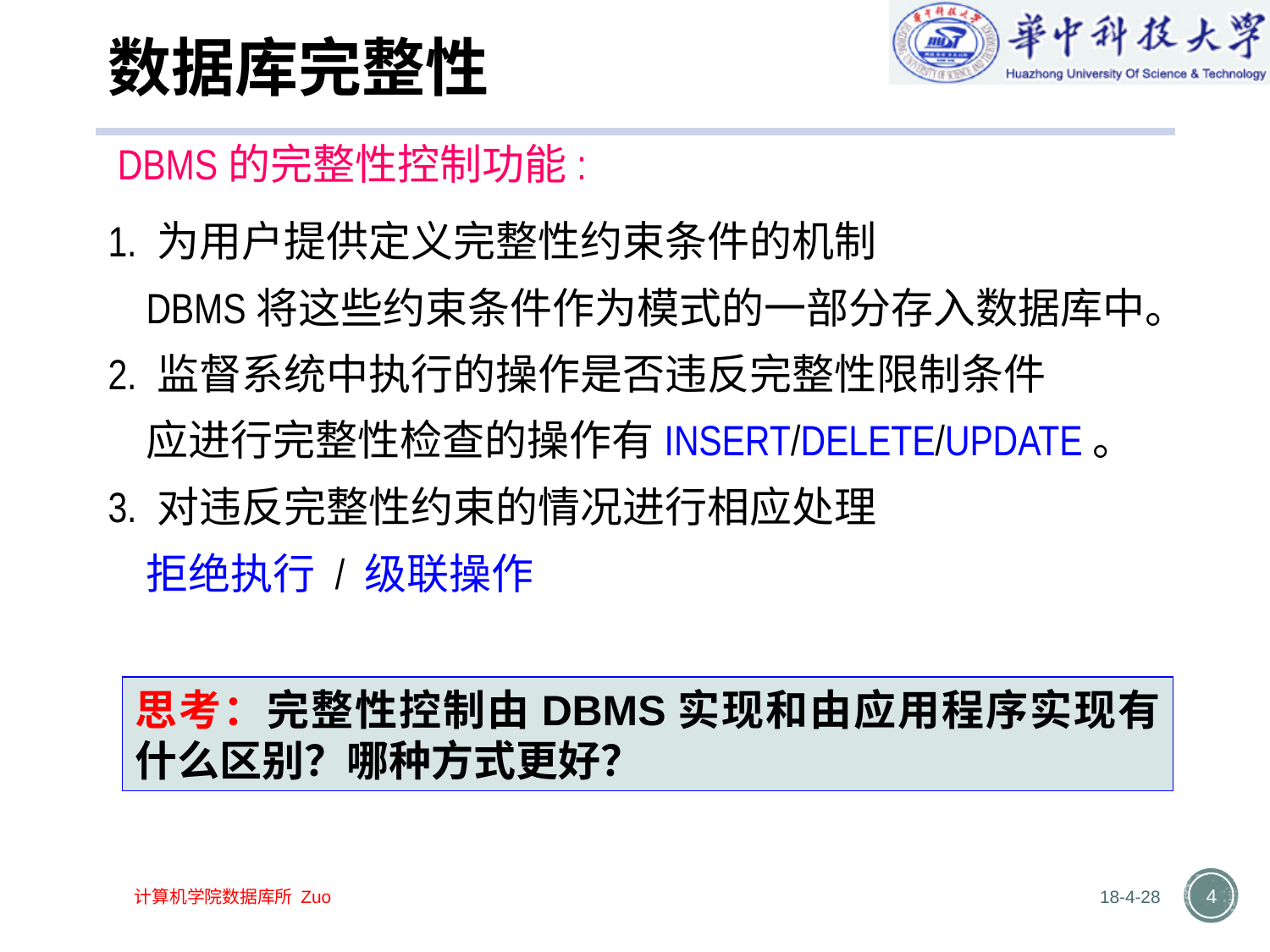

# 数据库完整性
 DBMS的完整性控制功能:
1. 为用户提供定义完整性约束条件的机制
DBMS将这些约束条件作为模式的一部分存入数据库中。
2. 监督系统中执行的操作是否违反完整性限制条件
应进行完整性检查的操作有INSERT/DELETE/UPDATE。
3. 对违反完整性约束的情况进行相应处理
拒绝执行 / 级联操作

思考：完整性控制由DBMS实现和由应用程序实现有什么区别？哪种方式更好？
18-4-28
4